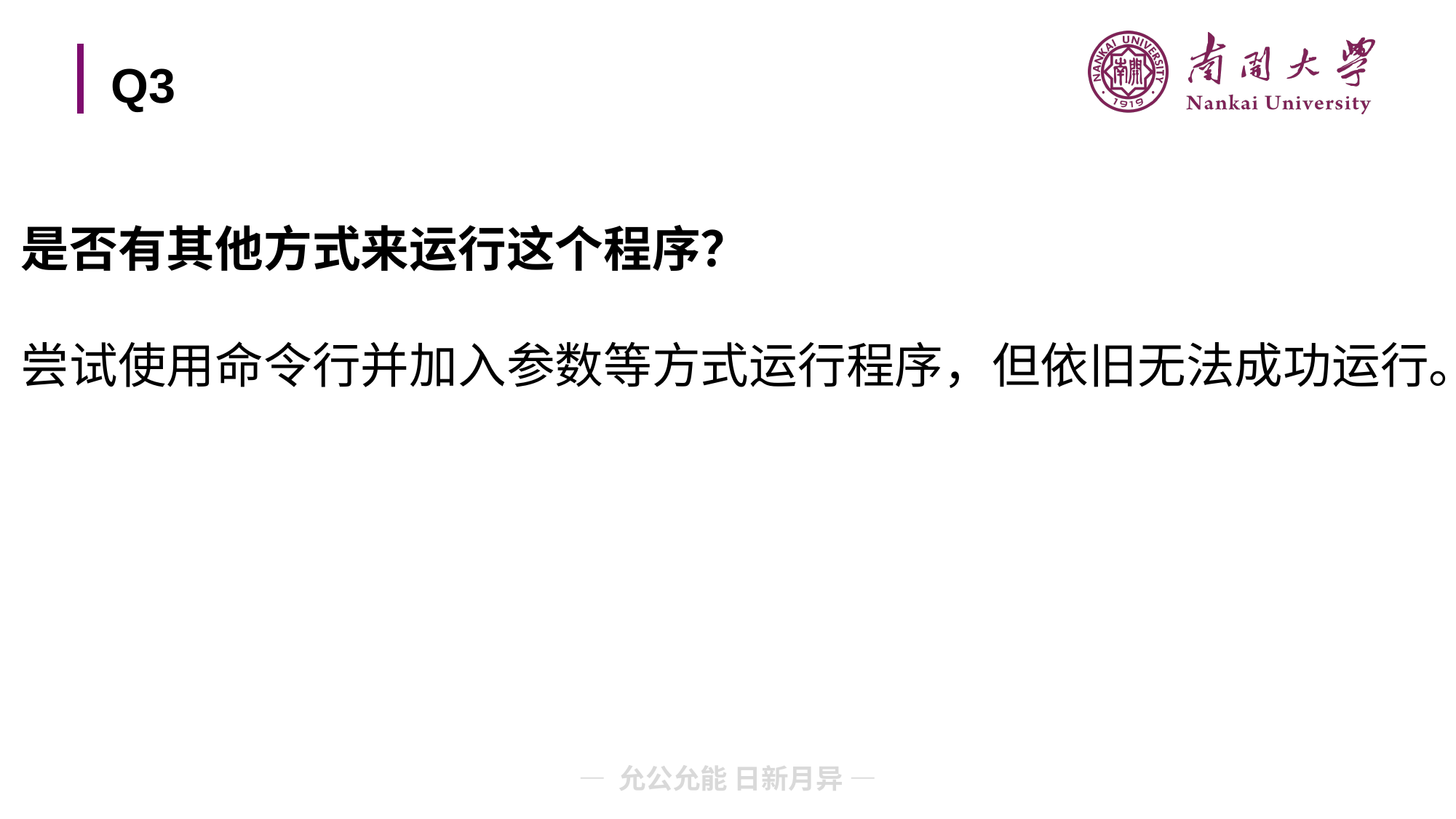

# Q3
是否有其他方式来运行这个程序？
尝试使用命令行并加入参数等方式运行程序，但依旧无法成功运行。